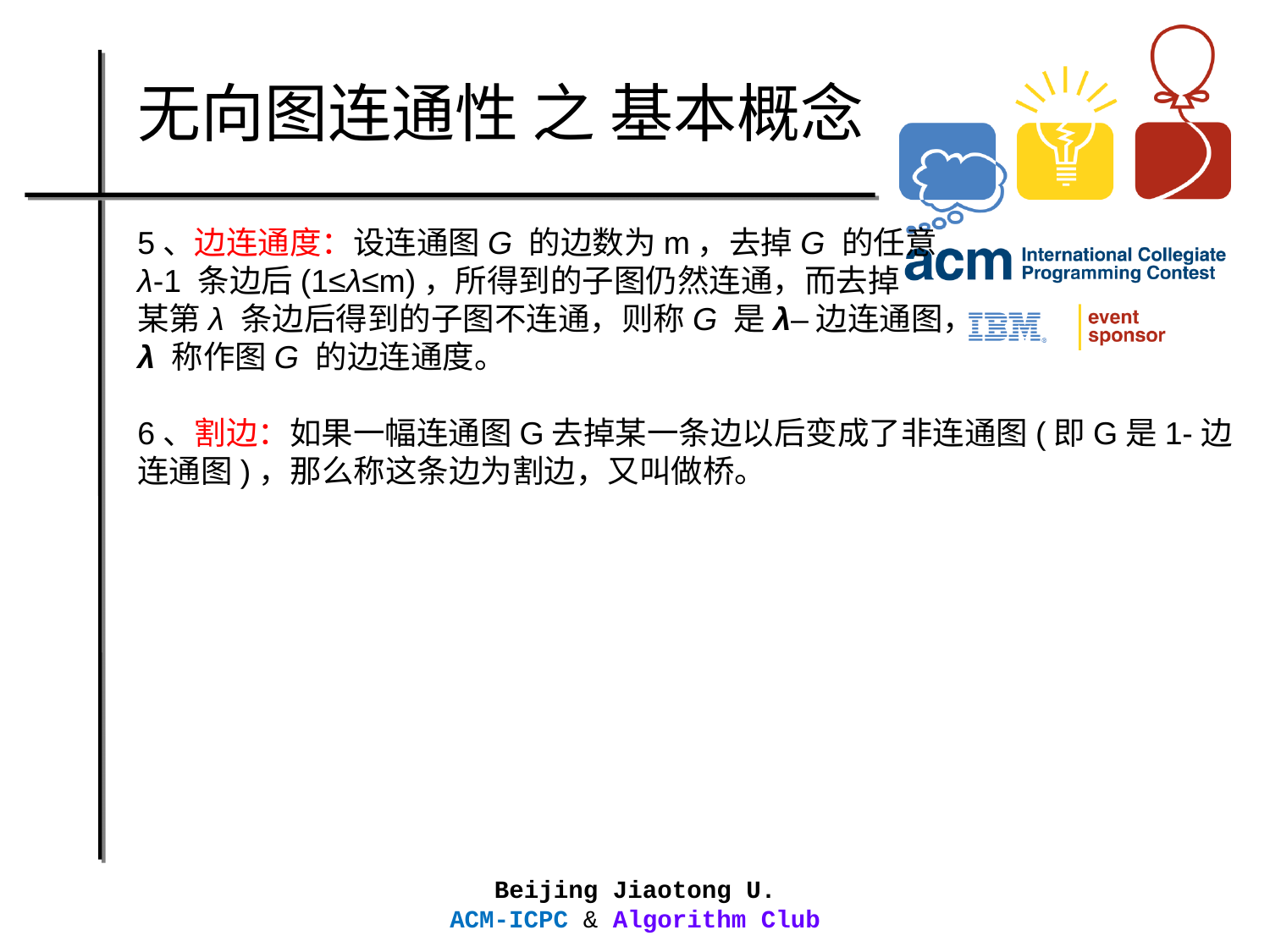

无向图连通性 之 基本概念
5、边连通度：设连通图G 的边数为m，去掉G 的任意
λ-1 条边后(1≤λ≤m)，所得到的子图仍然连通，而去掉
某第λ 条边后得到的子图不连通，则称G 是λ–边连通图，
λ 称作图G 的边连通度。

6、割边：如果一幅连通图G去掉某一条边以后变成了非连通图(即G是1-边连通图)，那么称这条边为割边，又叫做桥。